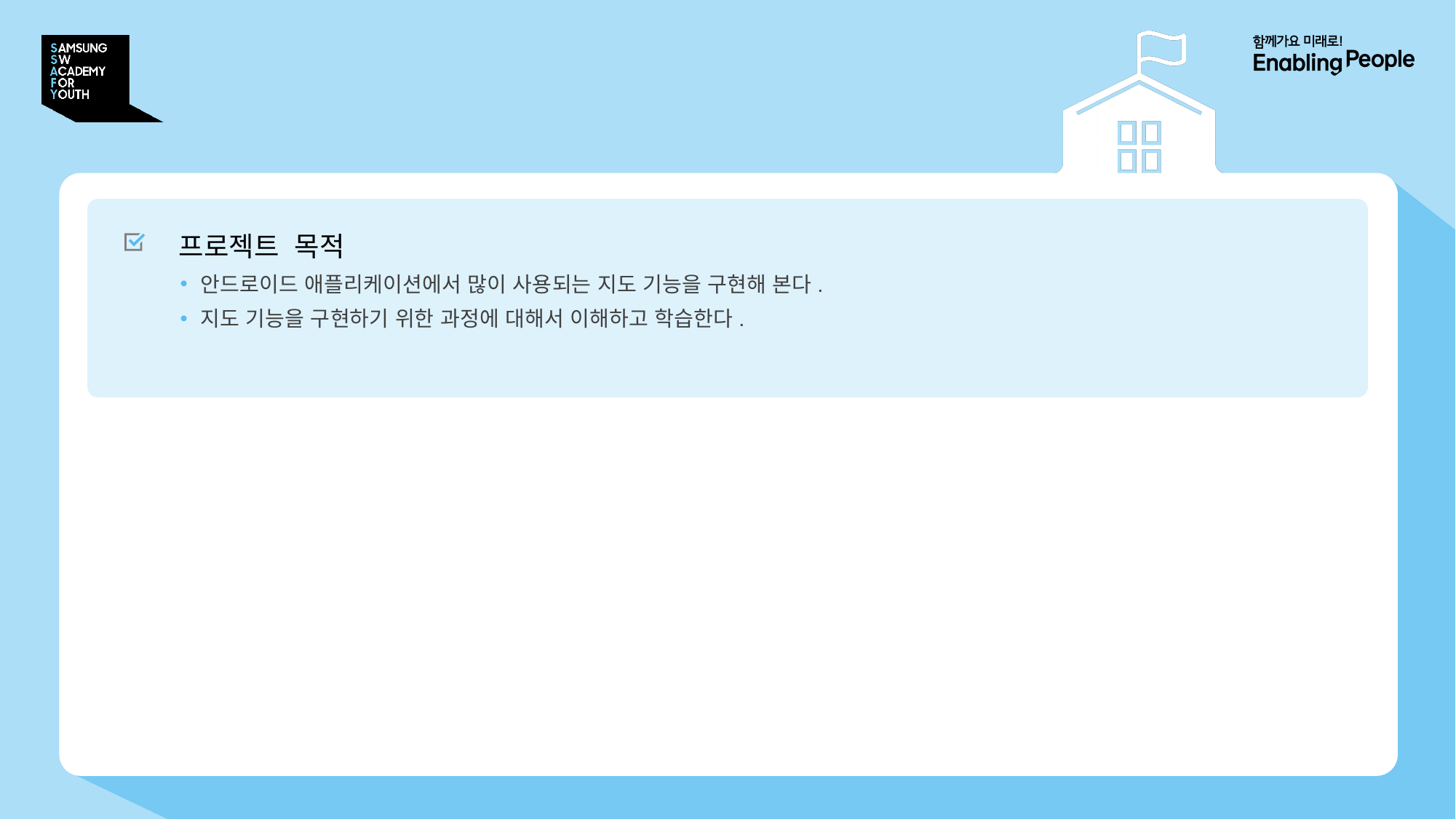

# 프로젝트 목적

프로젝트  목적
안드로이드 애플리케이션에서 많이 사용되는 지도 기능을 구현해 본다.
지도 기능을 구현하기 위한 과정에 대해서 이해하고 학습한다.